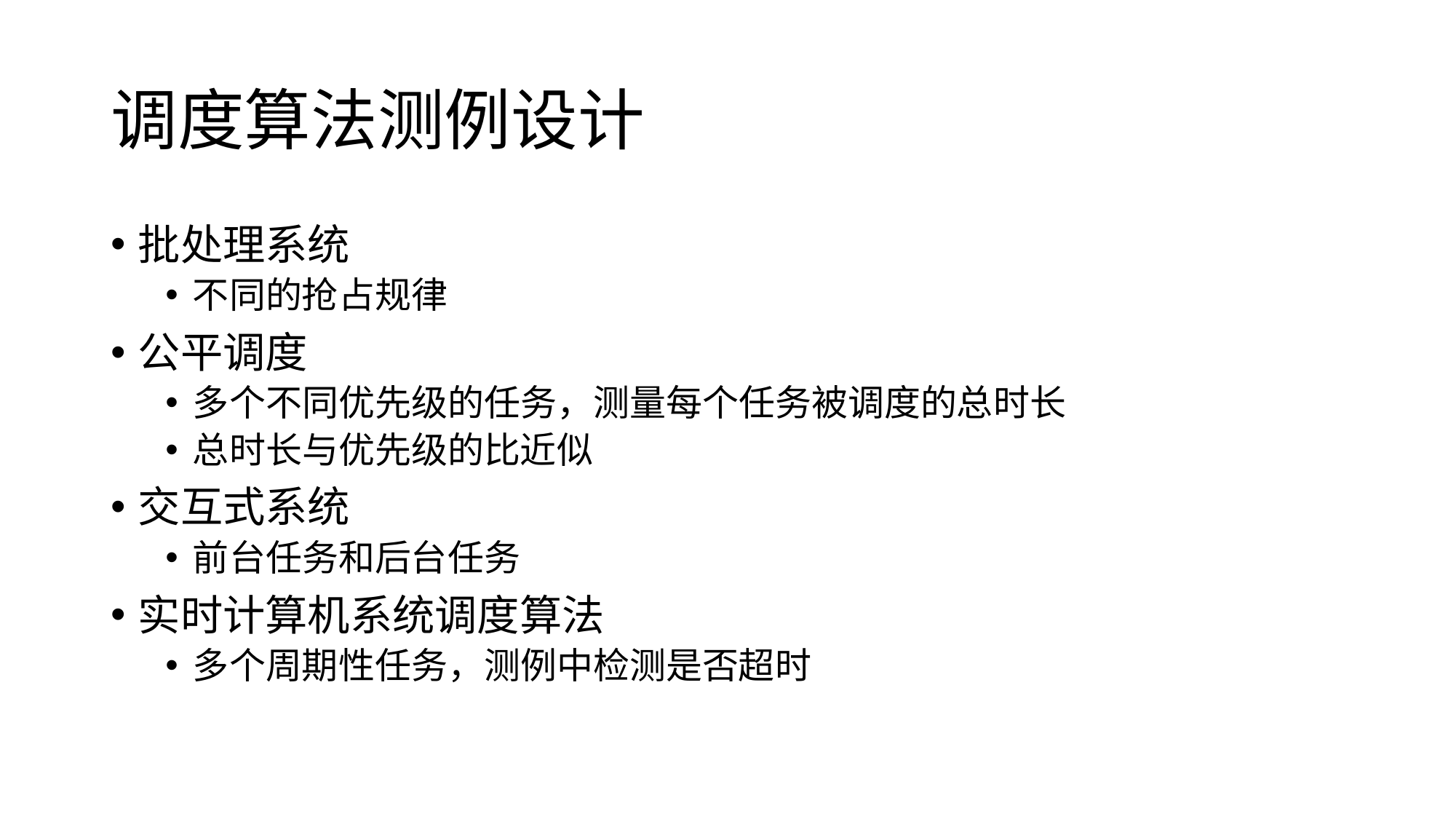

# 调度算法测例设计
批处理系统
不同的抢占规律
公平调度
多个不同优先级的任务，测量每个任务被调度的总时长
总时长与优先级的比近似
交互式系统
前台任务和后台任务
实时计算机系统调度算法
多个周期性任务，测例中检测是否超时